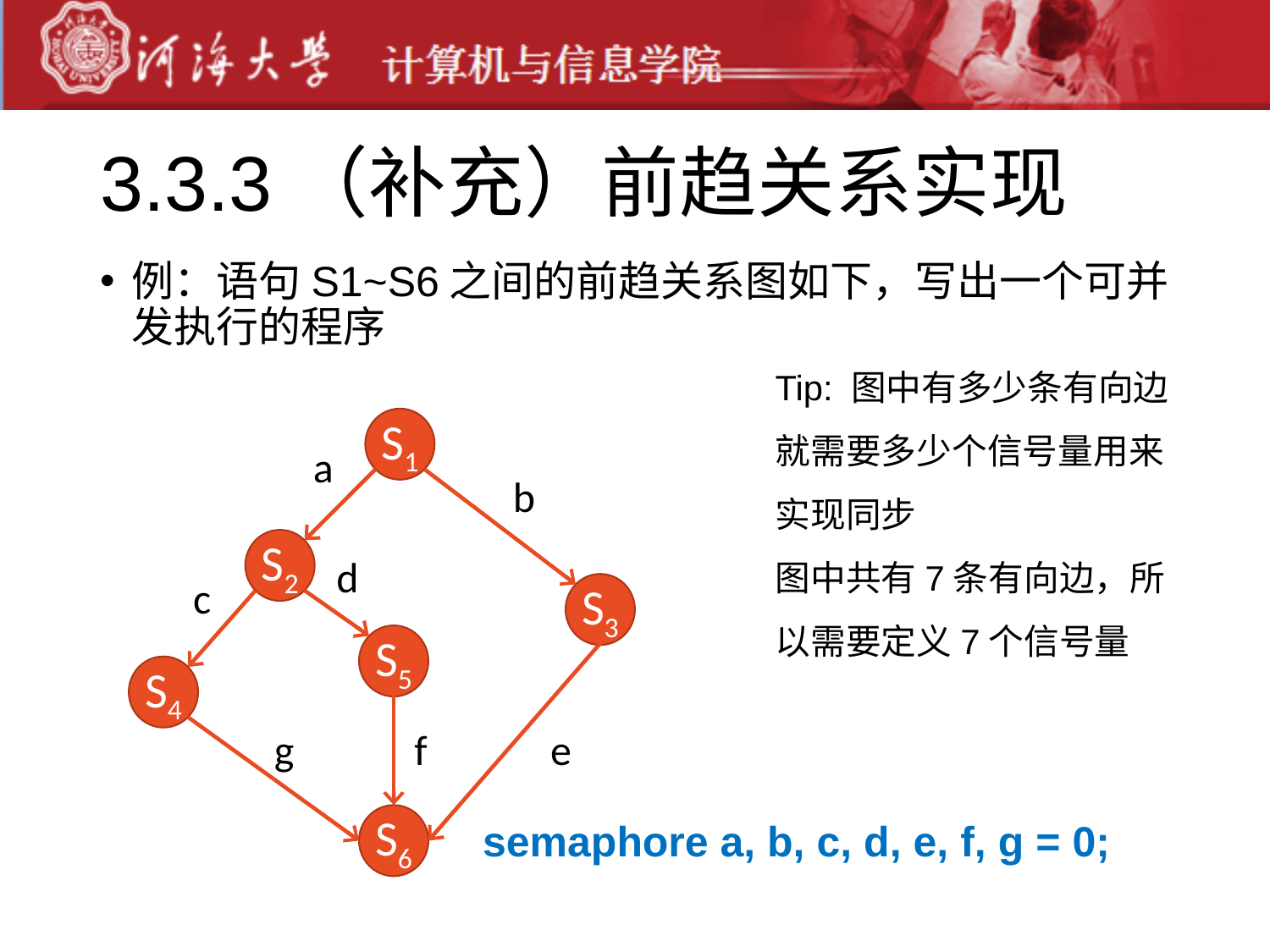

# 3.3.3（补充）前趋关系实现
例：语句S1~S6之间的前趋关系图如下，写出一个可并发执行的程序

Tip: 图中有多少条有向边就需要多少个信号量用来实现同步
图中共有7条有向边，所以需要定义7个信号量
S1
a
b
S2
d
c
S3
S5
S4
g
f
e
S6
semaphore a, b, c, d, e, f, g = 0;